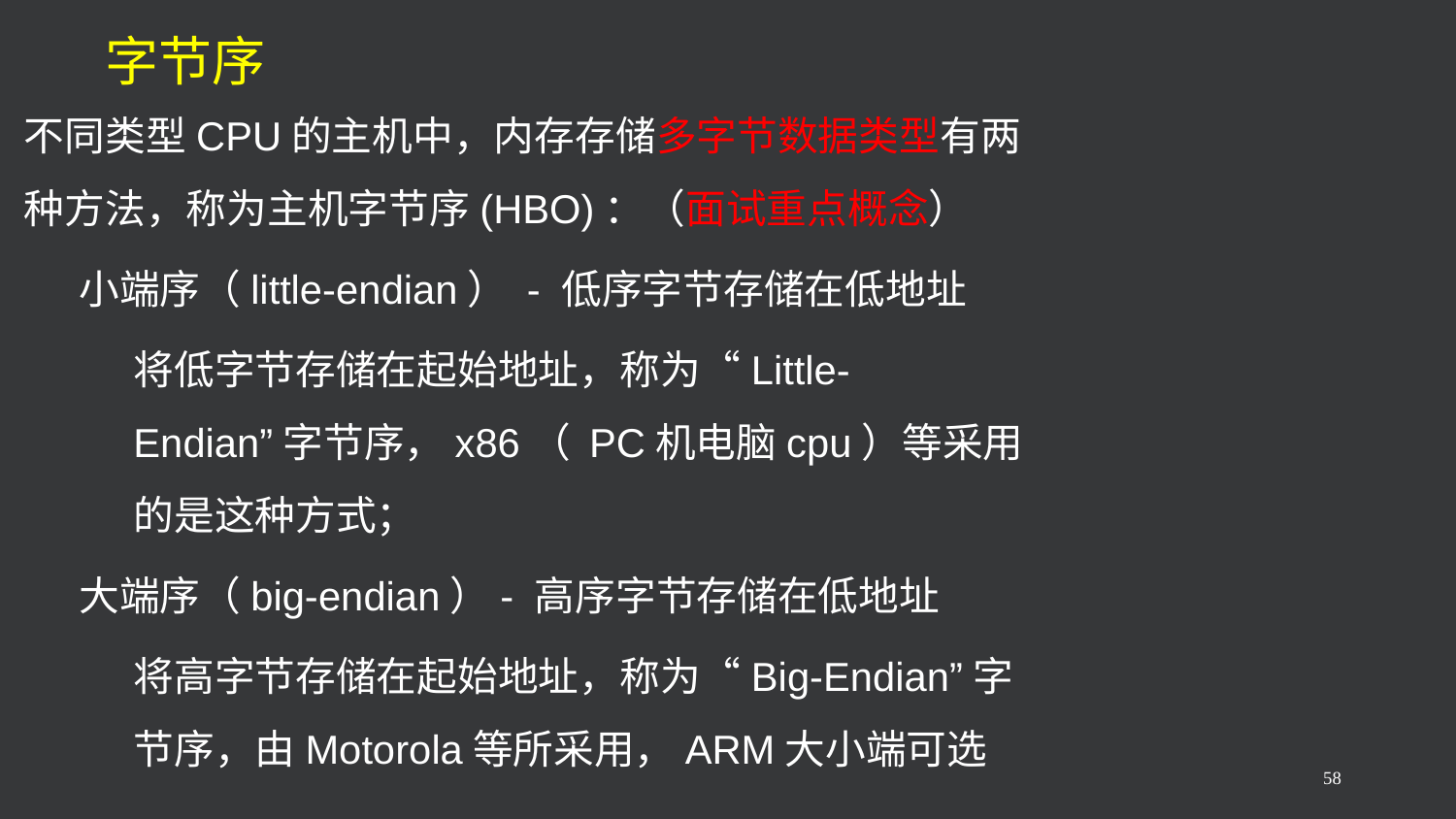

# 字节序
不同类型CPU的主机中，内存存储多字节数据类型有两种方法，称为主机字节序(HBO)：（面试重点概念）
小端序（little-endian） - 低序字节存储在低地址
将低字节存储在起始地址，称为“Little-Endian”字节序，x86（ PC机电脑cpu）等采用的是这种方式；
大端序（big-endian）- 高序字节存储在低地址
将高字节存储在起始地址，称为“Big-Endian”字节序，由Motorola等所采用，ARM大小端可选

58